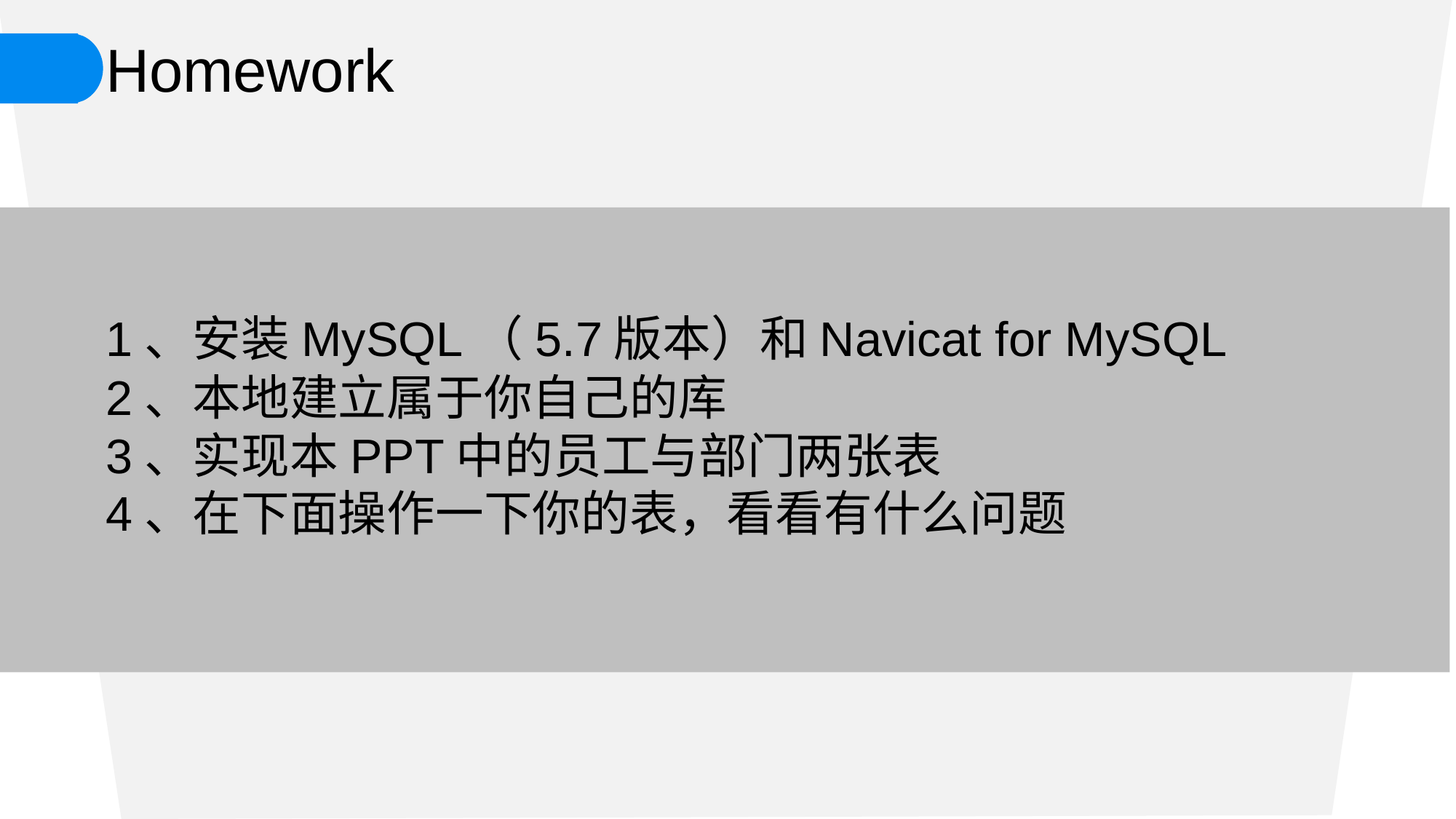

Homework

1、安装MySQL（5.7版本）和Navicat for MySQL
2、本地建立属于你自己的库
3、实现本PPT中的员工与部门两张表
4、在下面操作一下你的表，看看有什么问题